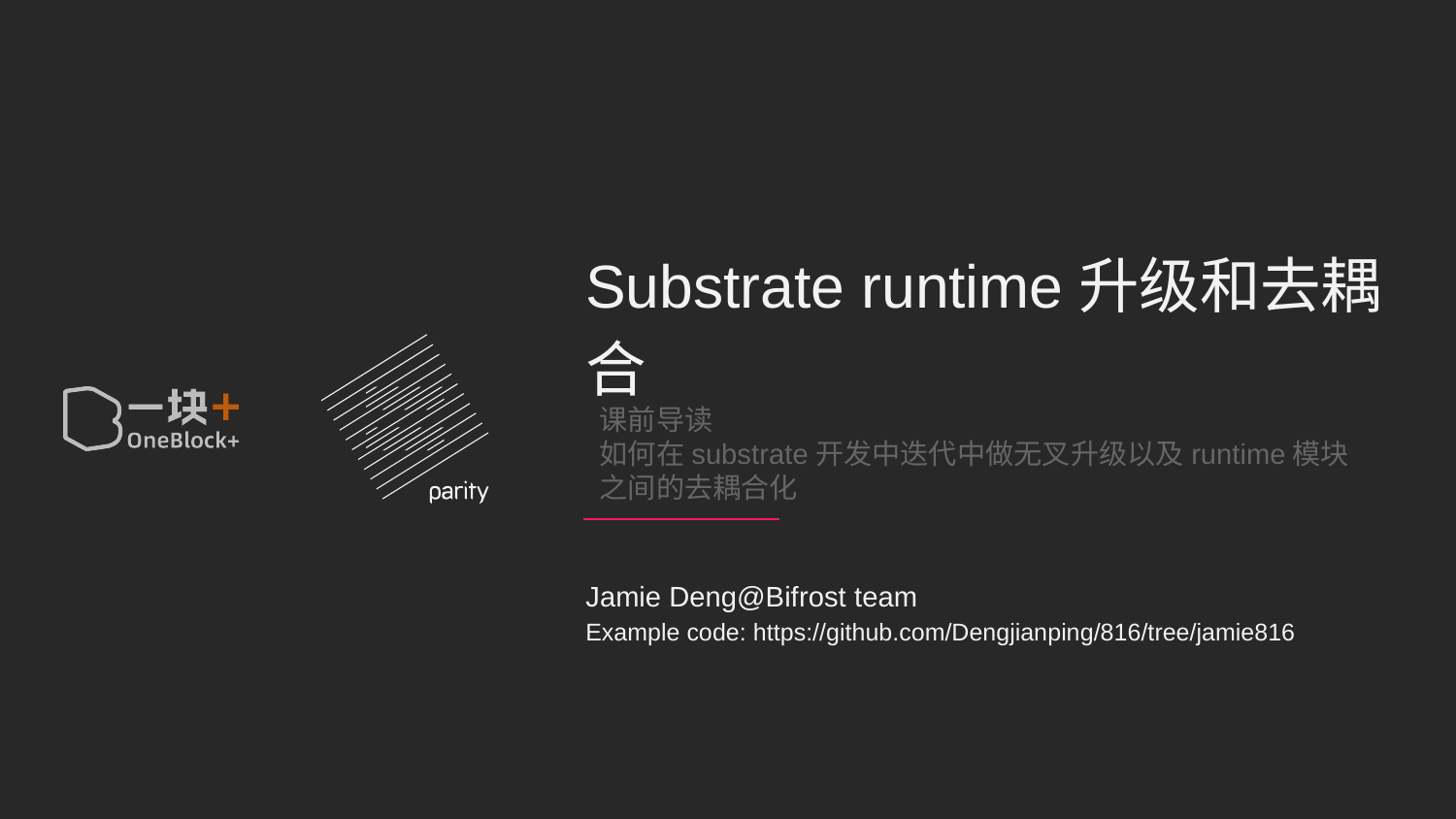

# rate Runtime升级和去耦合
Substrate runtime升级和去耦合
课前导读
如何在substrate开发中迭代中做无叉升级以及runtime模块之间的去耦合化
Jamie Deng@Bifrost team
Example code: https://github.com/Dengjianping/816/tree/jamie816